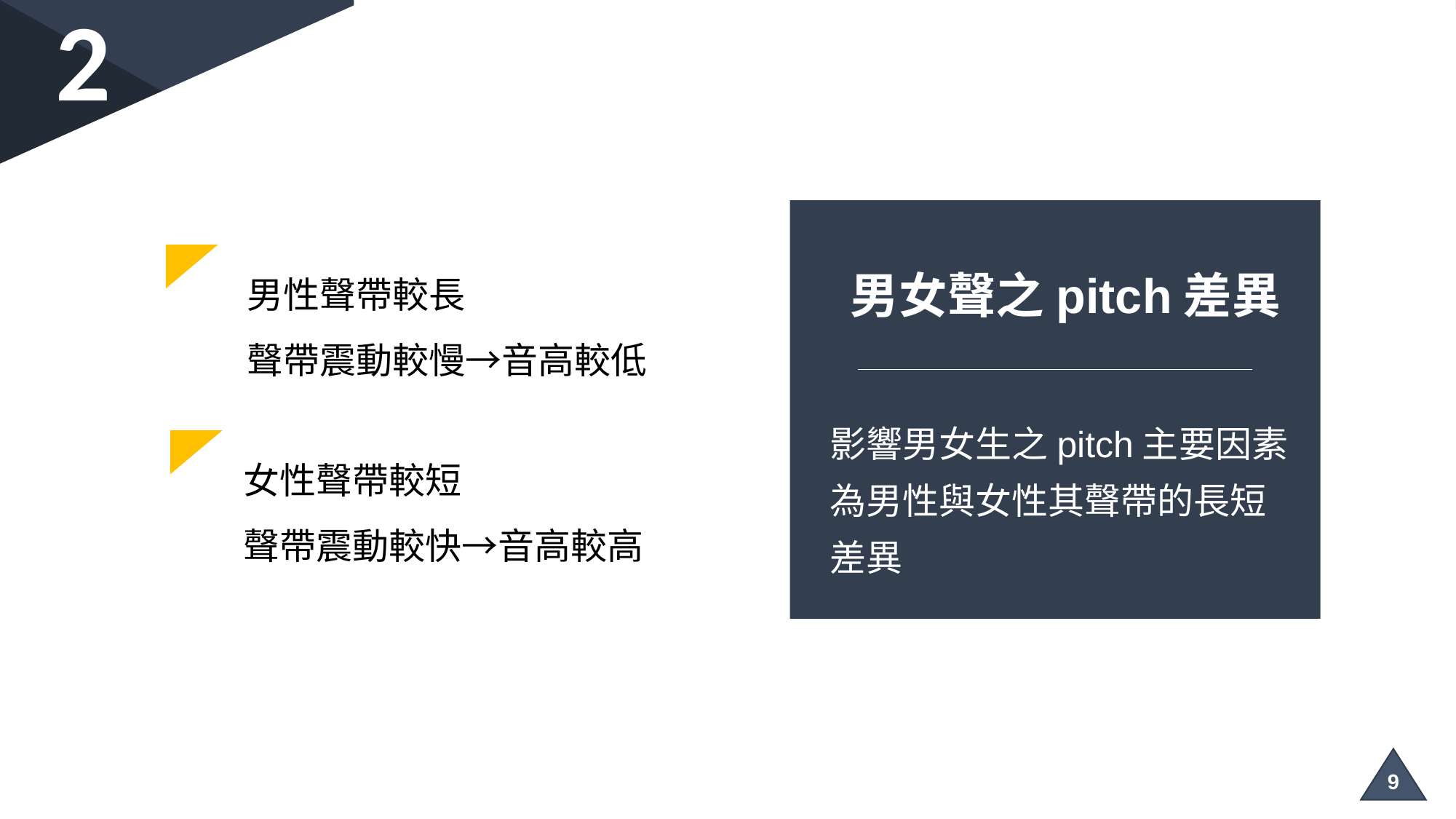

2

男性聲帶較長
聲帶震動較慢→音高較低
男女聲之pitch差異
影響男女生之pitch主要因素為男性與女性其聲帶的長短差異

女性聲帶較短
聲帶震動較快→音高較高

9